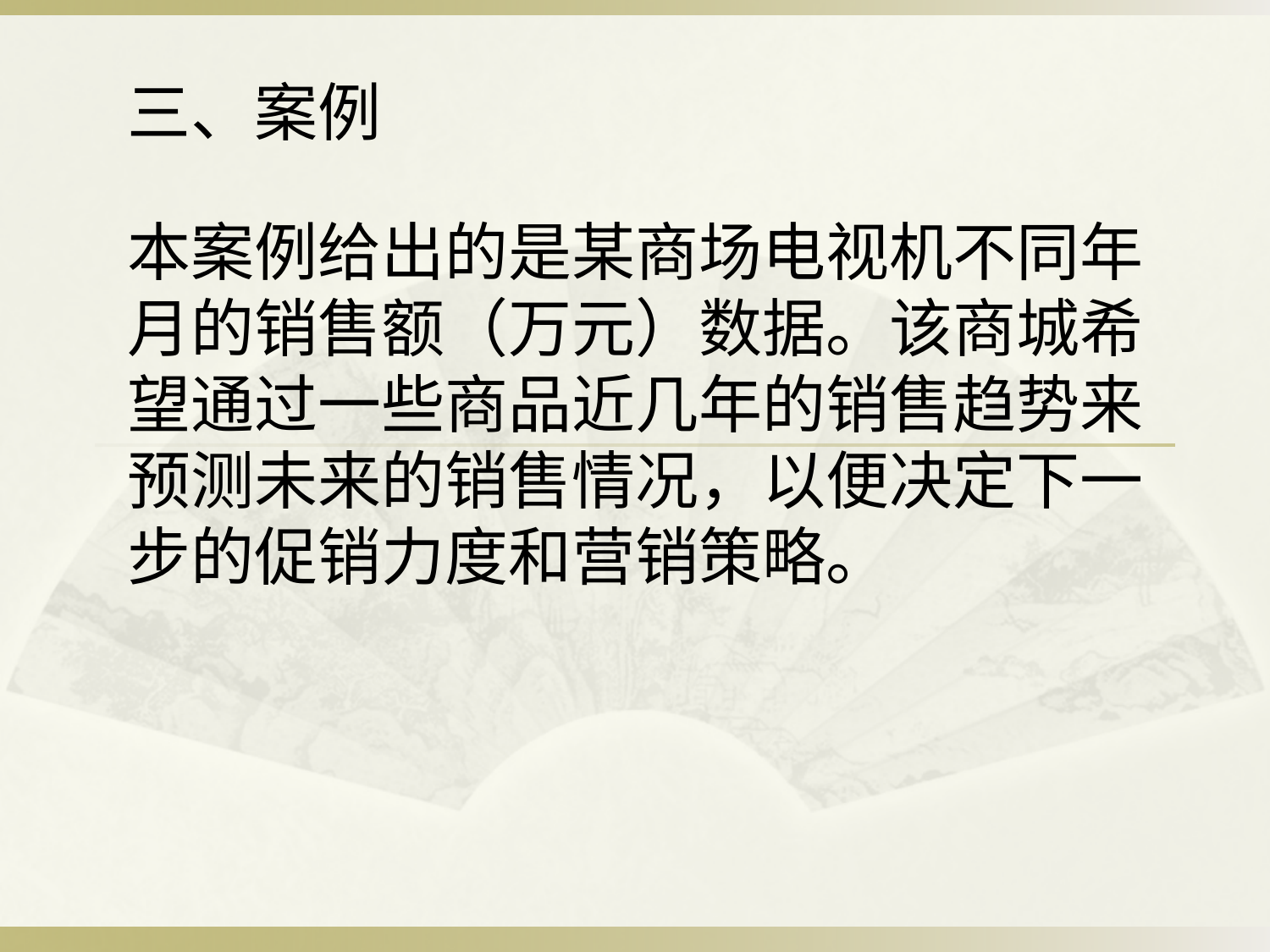

三、案例
本案例给出的是某商场电视机不同年月的销售额（万元）数据。该商城希望通过一些商品近几年的销售趋势来预测未来的销售情况，以便决定下一步的促销力度和营销策略。